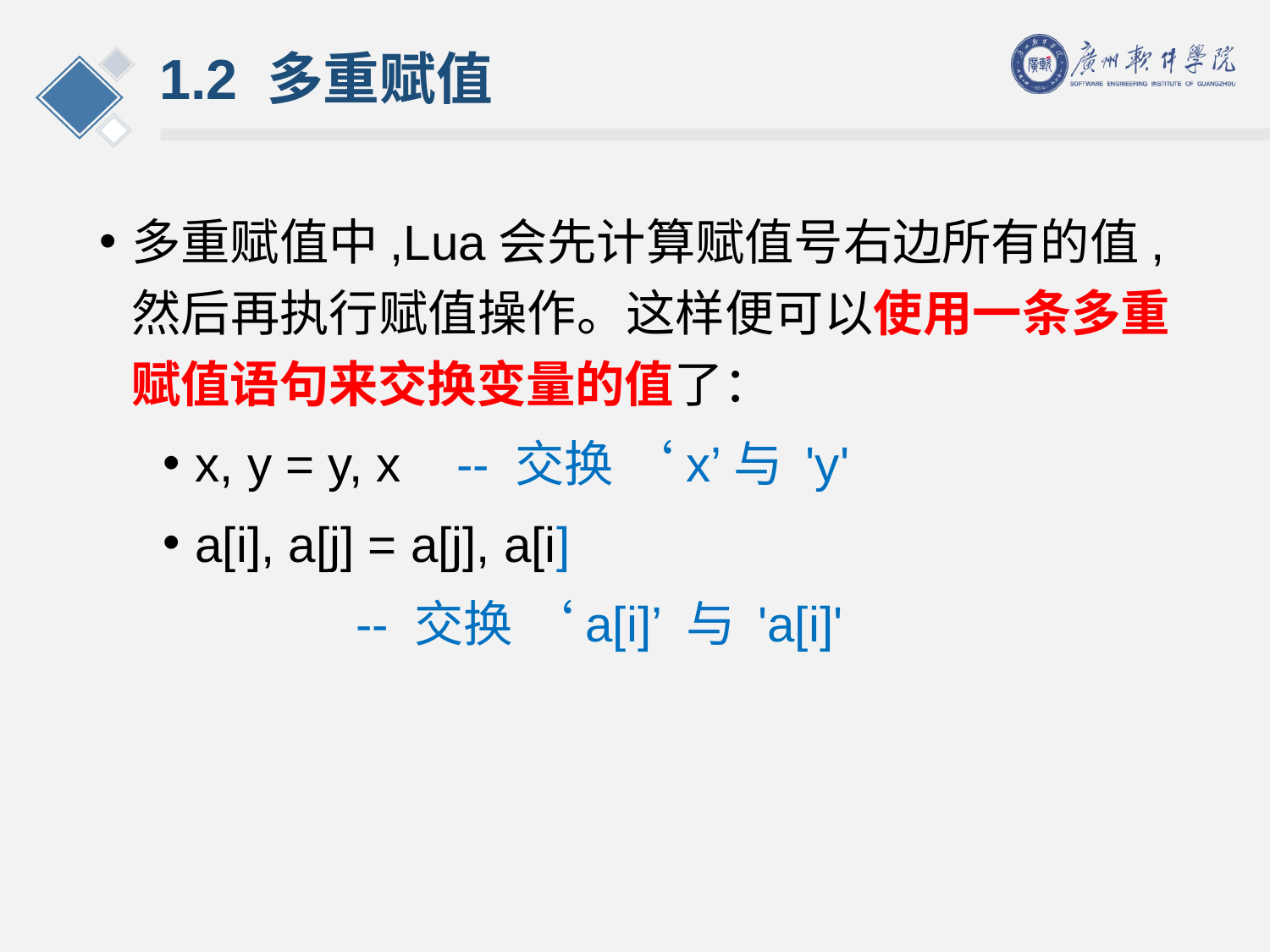

# 1.2 多重赋值
多重赋值中,Lua会先计算赋值号右边所有的值,然后再执行赋值操作。这样便可以使用一条多重赋值语句来交换变量的值了：
x, y = y, x    -- 交换 ‘x’与 'y'
a[i], a[j] = a[j], a[i]
              -- 交换 ‘a[i]’ 与 'a[i]'